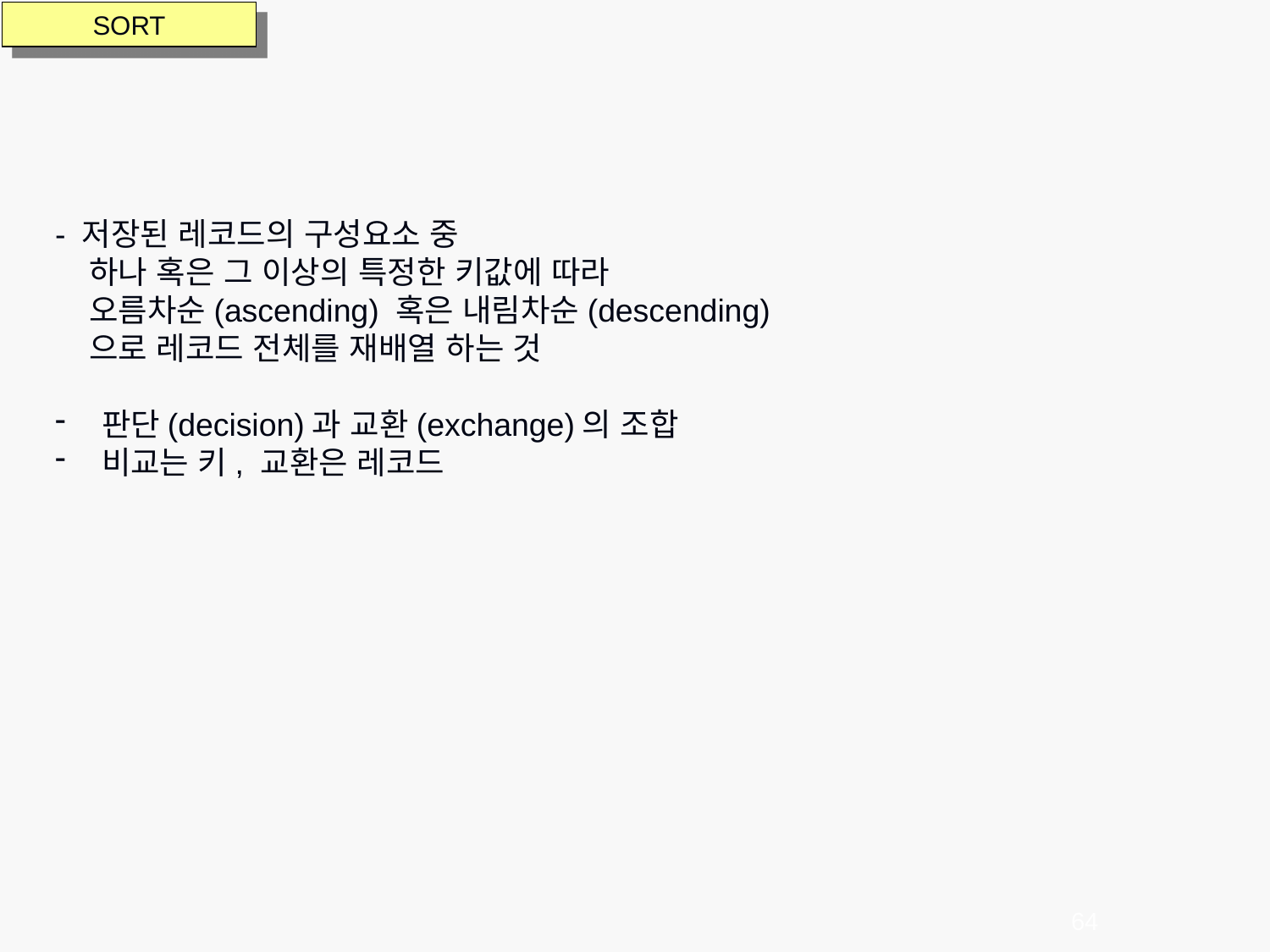

SORT
- 저장된 레코드의 구성요소 중
   하나 혹은 그 이상의 특정한 키값에 따라
   오름차순(ascending) 혹은 내림차순(descending)
   으로 레코드 전체를 재배열 하는 것

 판단(decision)과 교환(exchange)의 조합
 비교는 키, 교환은 레코드
64